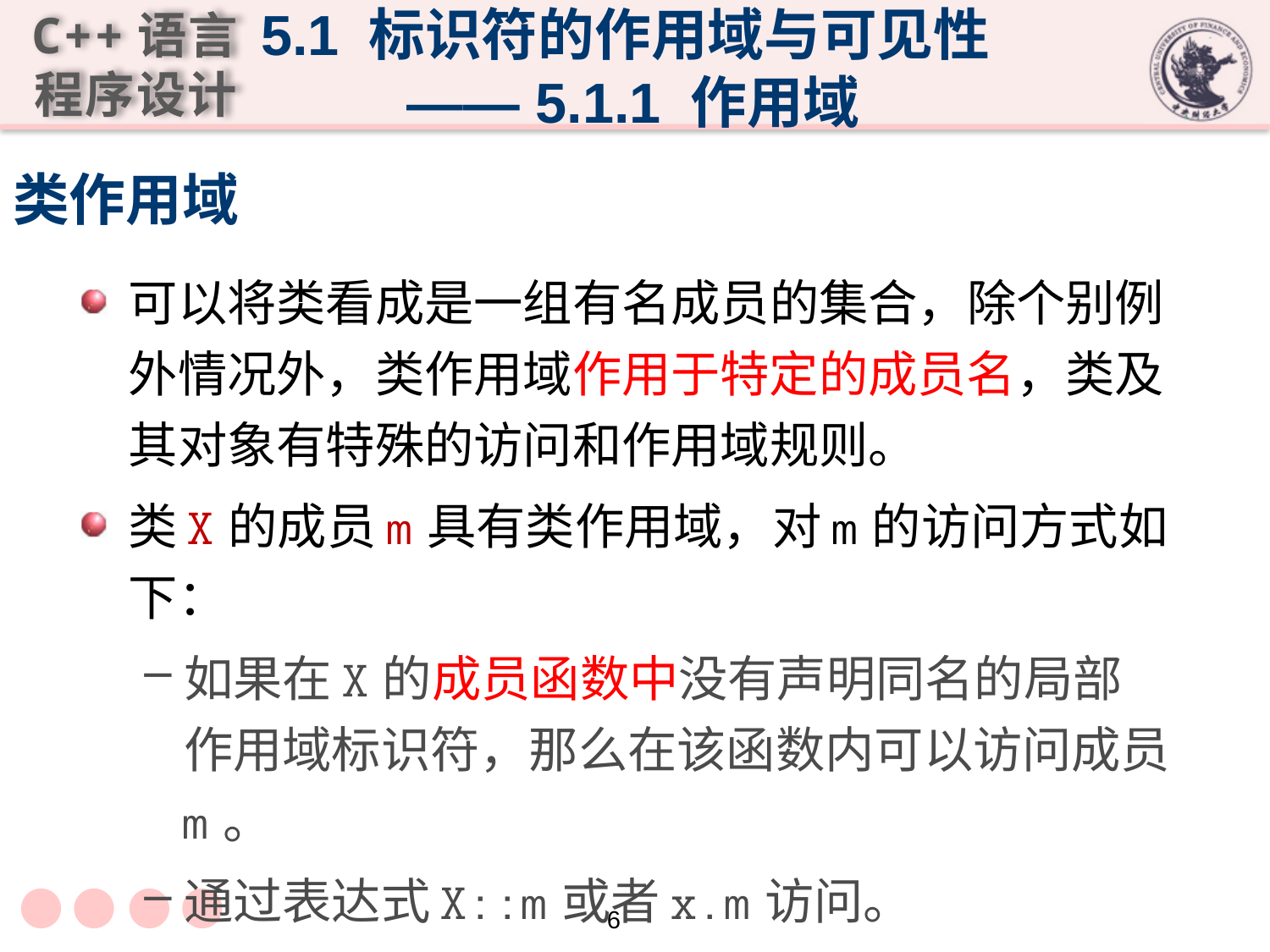

5.1 标识符的作用域与可见性
 —— 5.1.1 作用域
# 类作用域
可以将类看成是一组有名成员的集合，除个别例外情况外，类作用域作用于特定的成员名，类及其对象有特殊的访问和作用域规则。
类X的成员m具有类作用域，对m的访问方式如下：
如果在X的成员函数中没有声明同名的局部作用域标识符，那么在该函数内可以访问成员m。
通过表达式X::m或者x.m访问。
通过表达式ptr->m
6